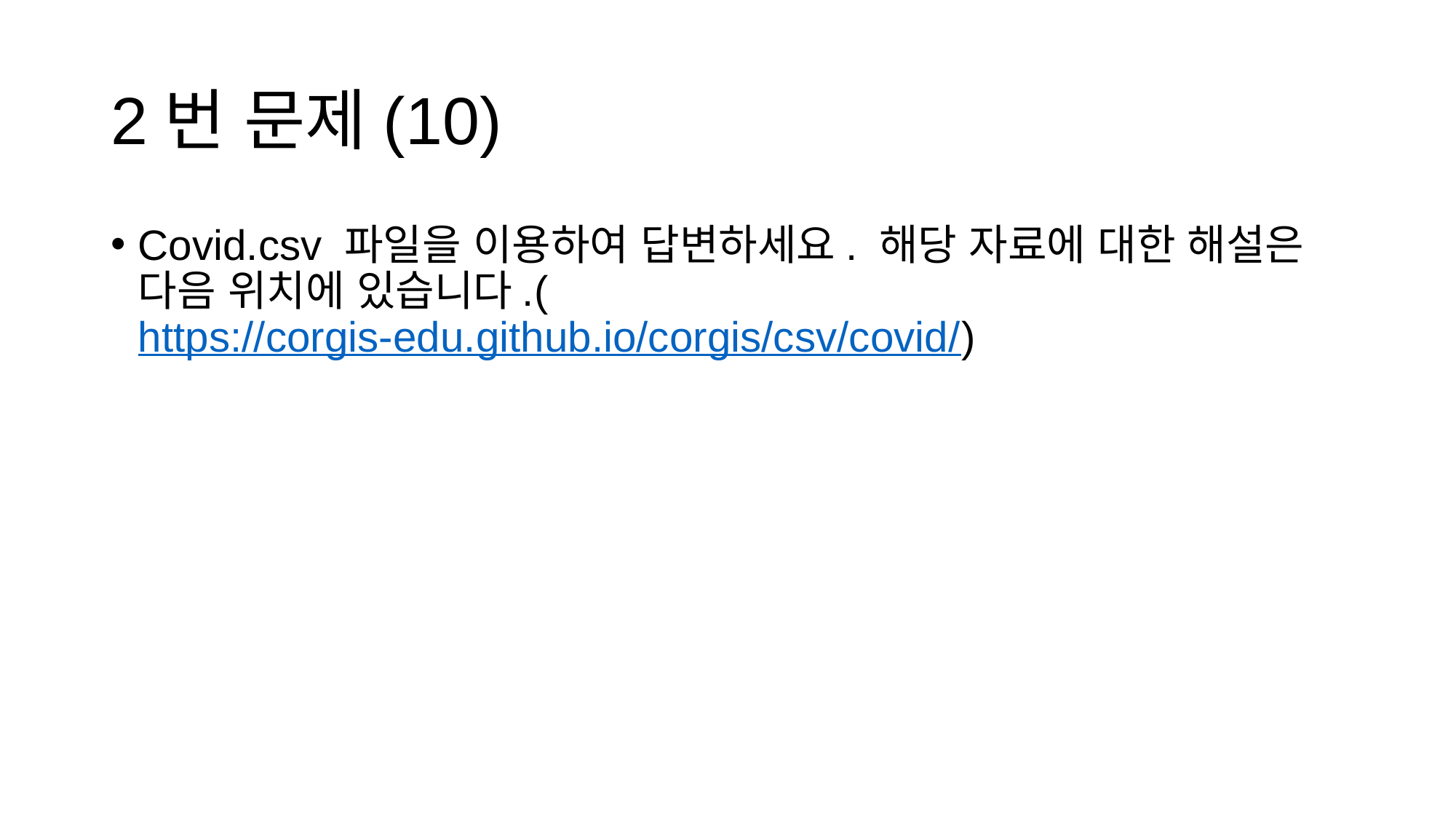

# 2번 문제(10)
Covid.csv 파일을 이용하여 답변하세요. 해당 자료에 대한 해설은 다음 위치에 있습니다.(https://corgis-edu.github.io/corgis/csv/covid/)